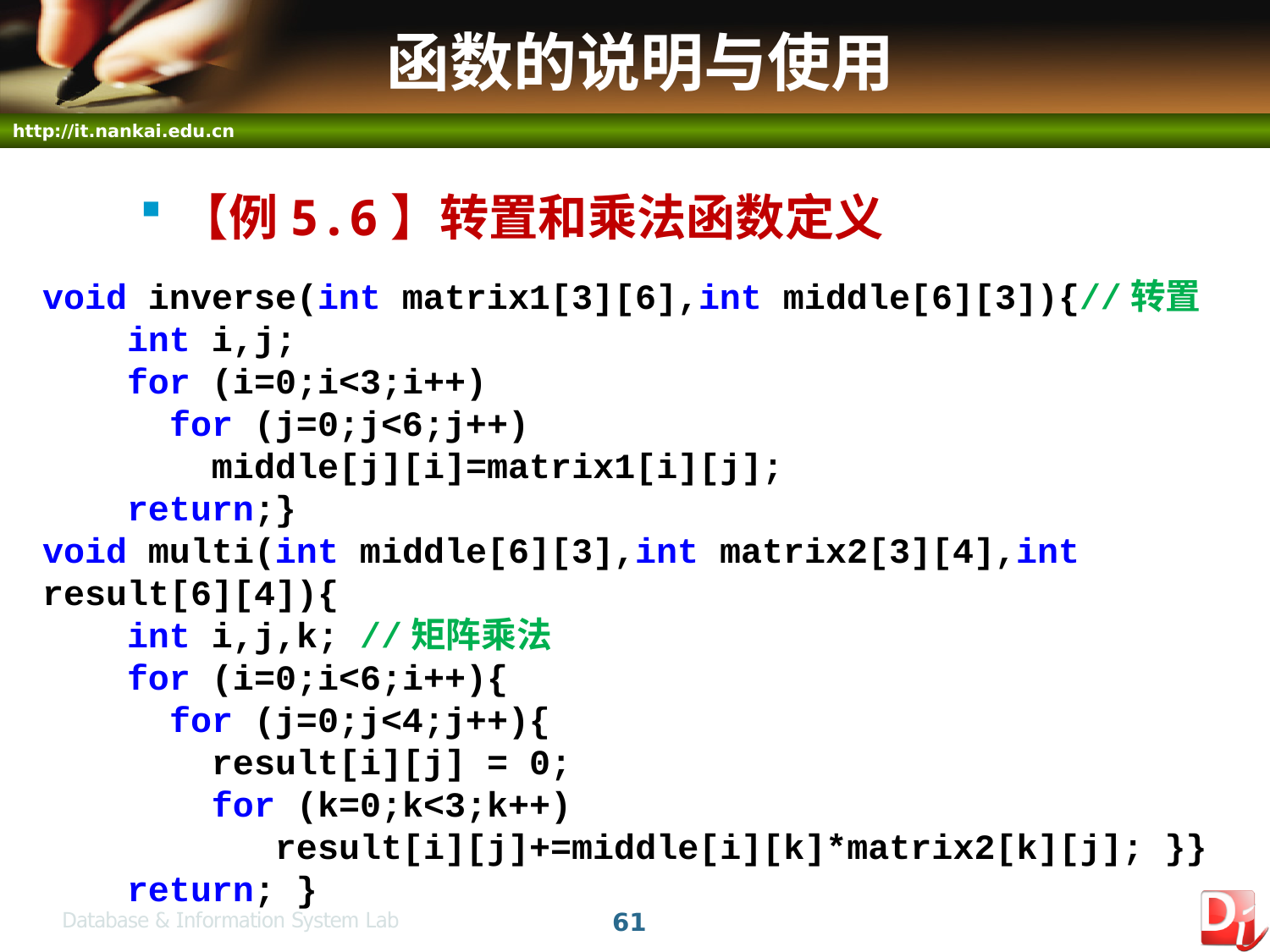

# 函数的说明与使用
【例5.6】转置和乘法函数定义
void inverse(int matrix1[3][6],int middle[6][3]){//转置
    int i,j;
    for (i=0;i<3;i++)
      for (j=0;j<6;j++)
        middle[j][i]=matrix1[i][j];
    return;}
void multi(int middle[6][3],int matrix2[3][4],int result[6][4]){
    int i,j,k; //矩阵乘法
    for (i=0;i<6;i++){
      for (j=0;j<4;j++){
        result[i][j] = 0;
        for (k=0;k<3;k++)
	     result[i][j]+=middle[i][k]*matrix2[k][j]; }}
    return; }
61
Database & Information System Lab